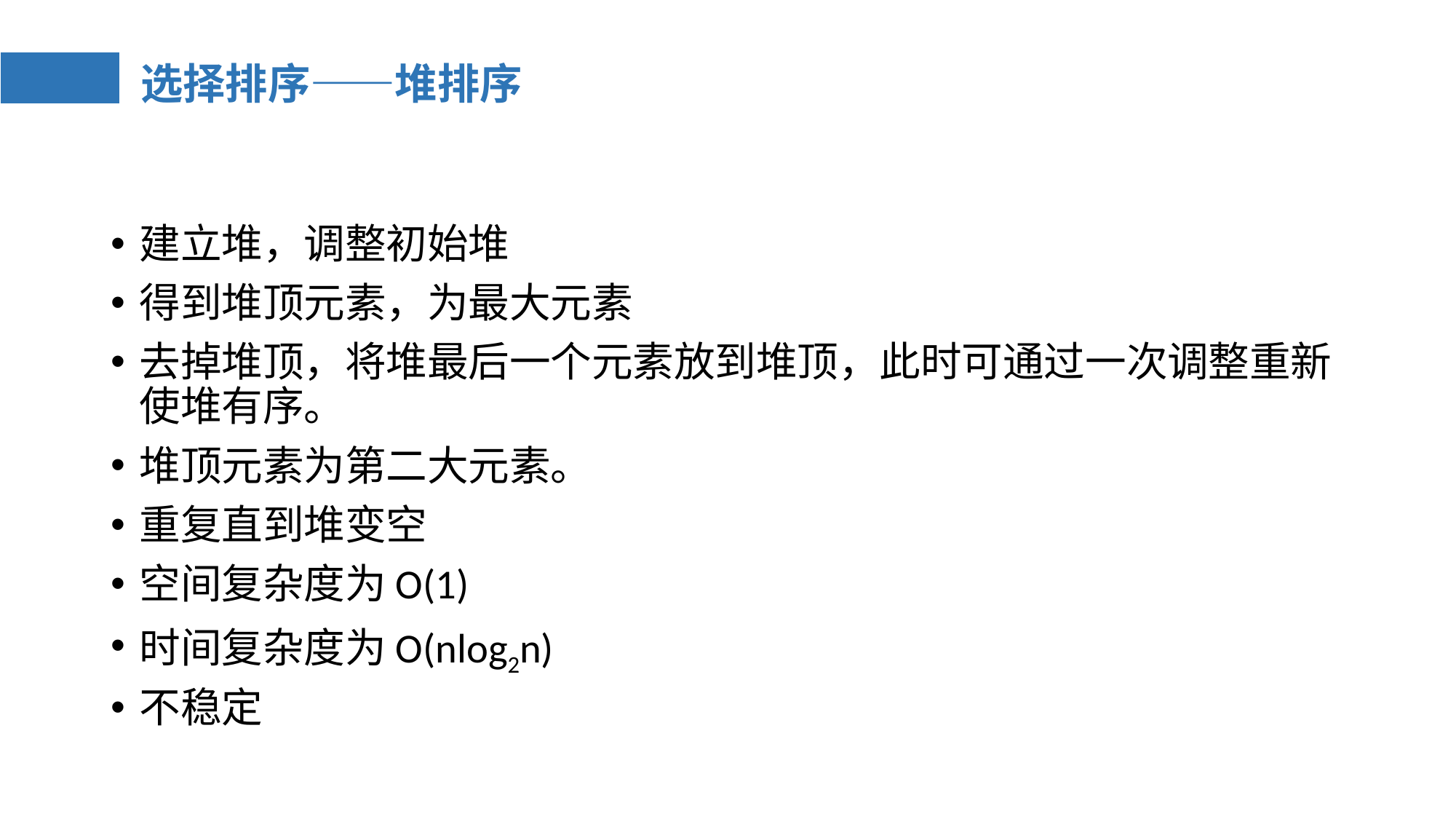

# 选择排序——堆排序
建立堆，调整初始堆
得到堆顶元素，为最大元素
去掉堆顶，将堆最后一个元素放到堆顶，此时可通过一次调整重新使堆有序。
堆顶元素为第二大元素。
重复直到堆变空
空间复杂度为O(1)
时间复杂度为O(nlog2n)
不稳定
14